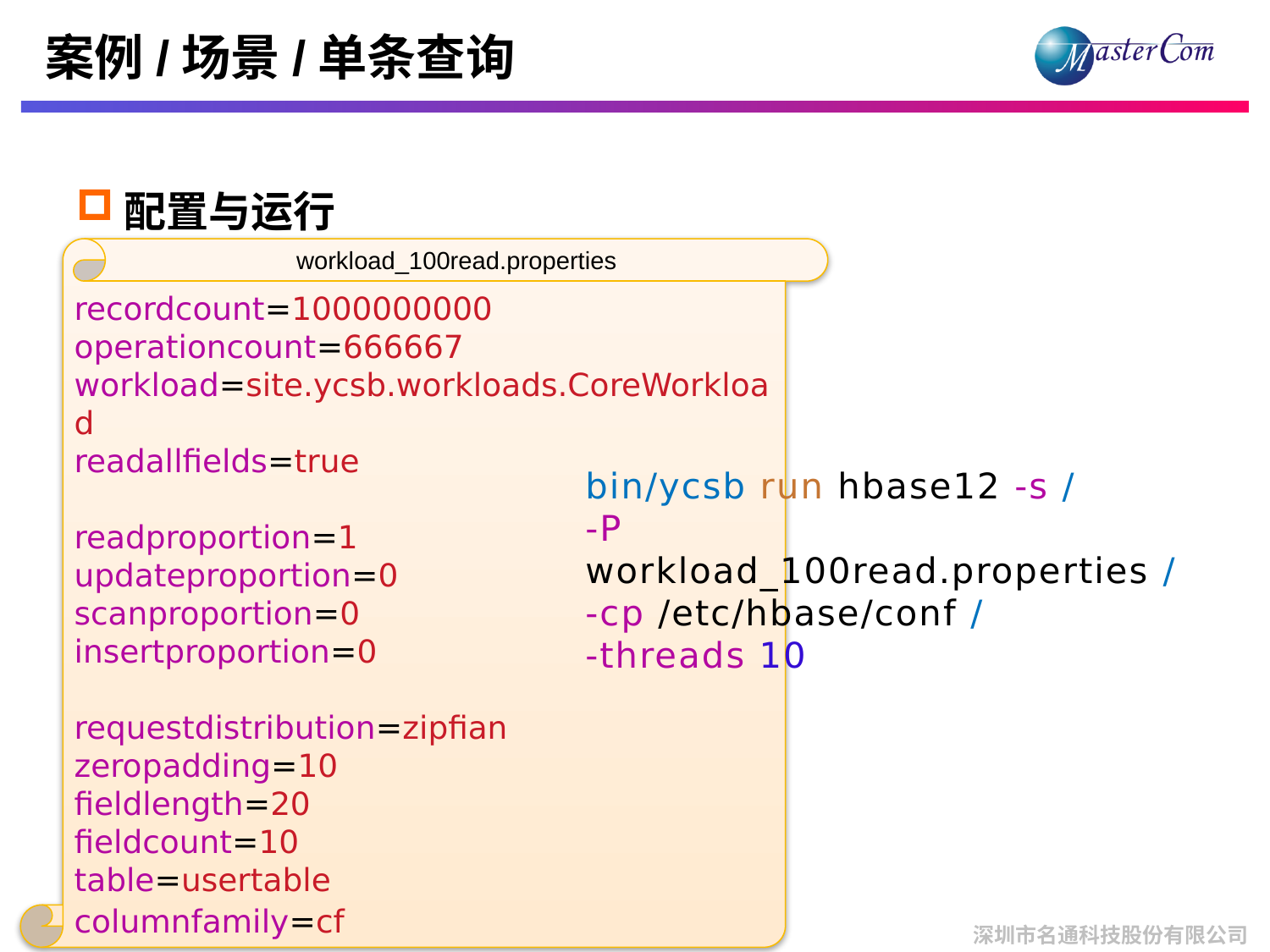

# 案例/场景/单条查询
配置与运行

workload_100read.properties
recordcount=1000000000
operationcount=666667
workload=site.ycsb.workloads.CoreWorkload
readallfields=true

readproportion=1
updateproportion=0
scanproportion=0
insertproportion=0

requestdistribution=zipfian
zeropadding=10
fieldlength=20
fieldcount=10
table=usertable
columnfamily=cf
bin/ycsb run hbase12 -s /
-P workload_100read.properties /
-cp /etc/hbase/conf /
-threads 10